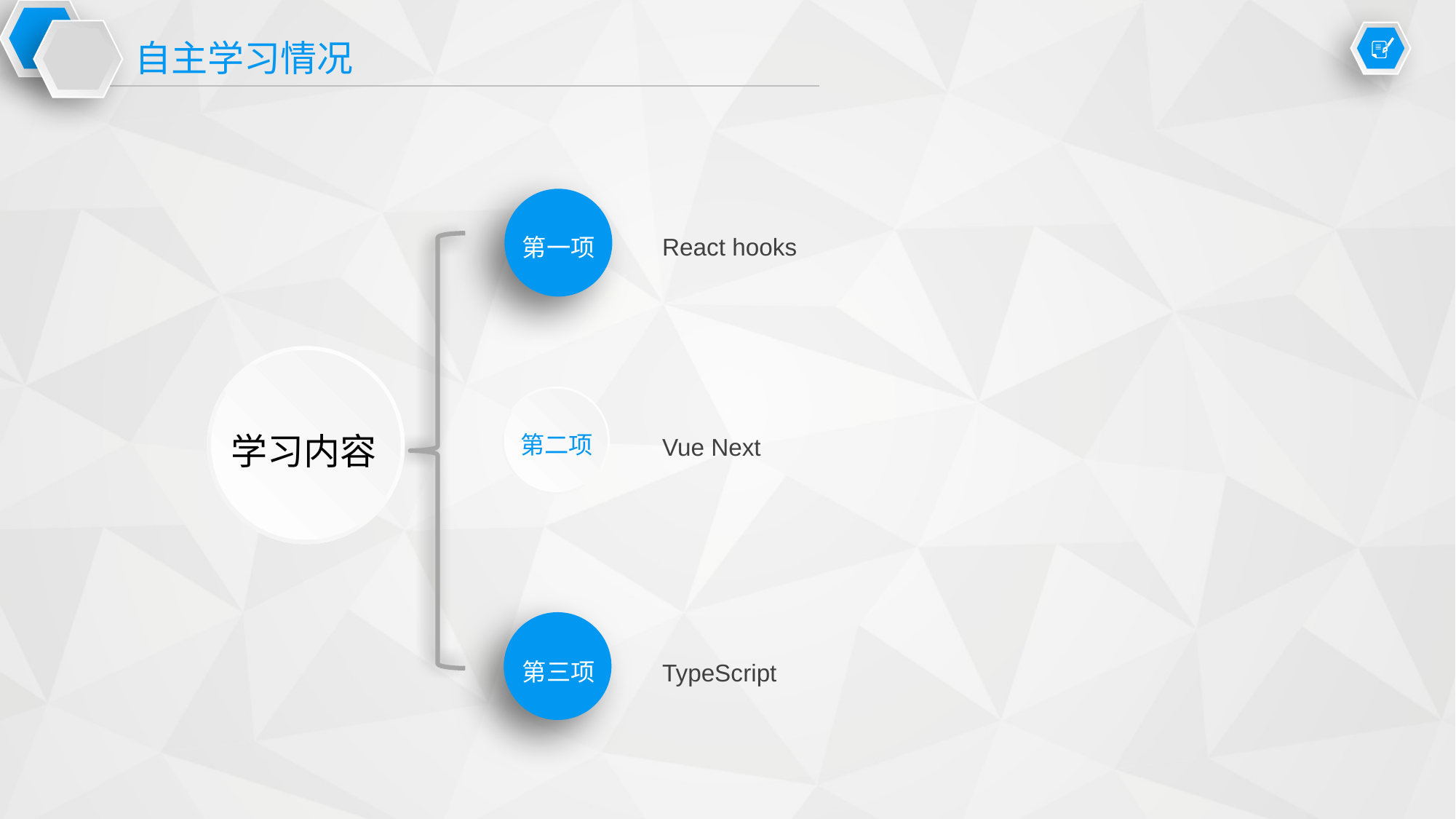

自主学习情况

第一项
React hooks

学习内容

第二项
Vue Next

第三项
TypeScript